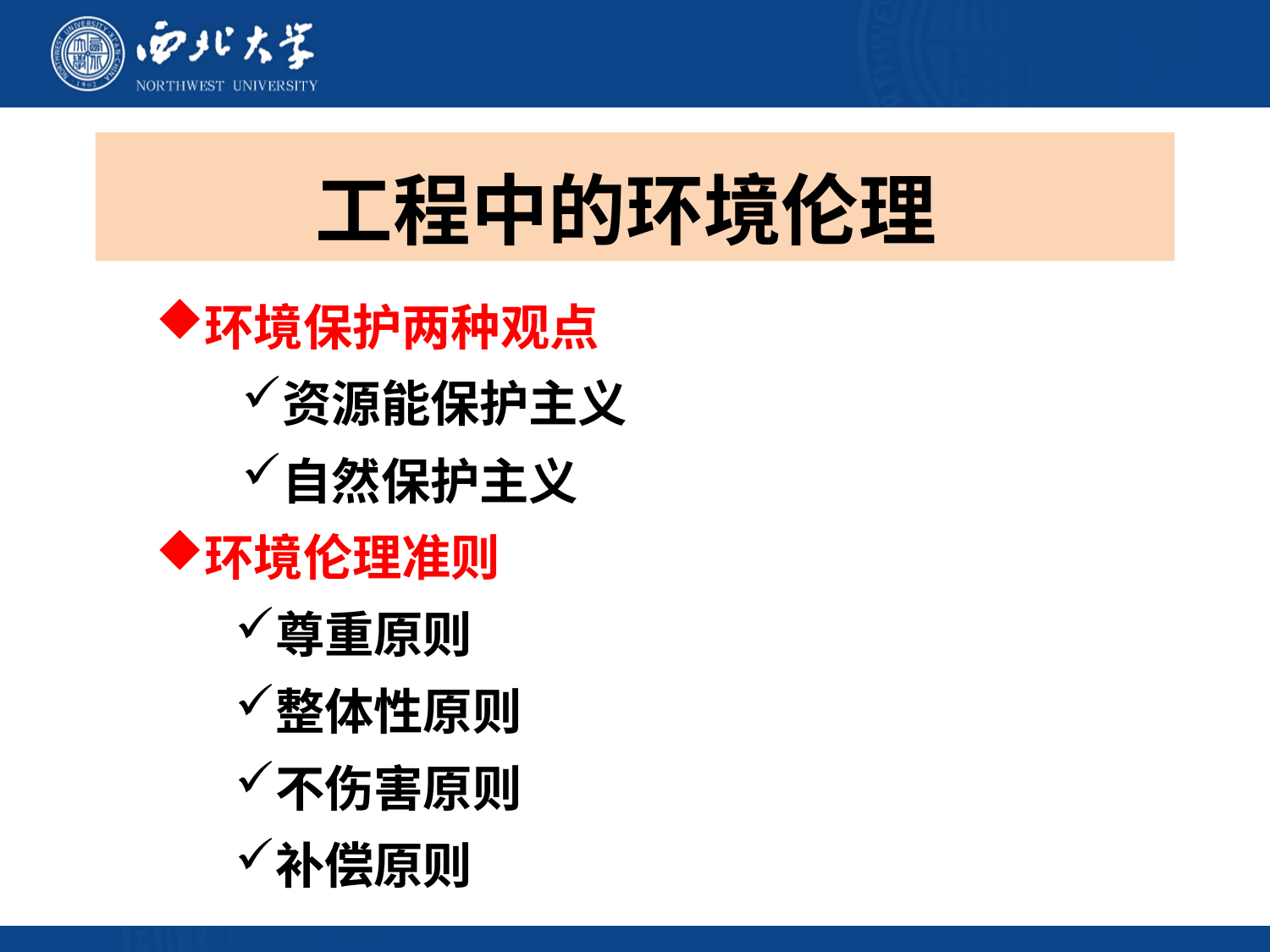

工程中的环境伦理
环境保护两种观点
资源能保护主义
自然保护主义
环境伦理准则
尊重原则
整体性原则
不伤害原则
补偿原则